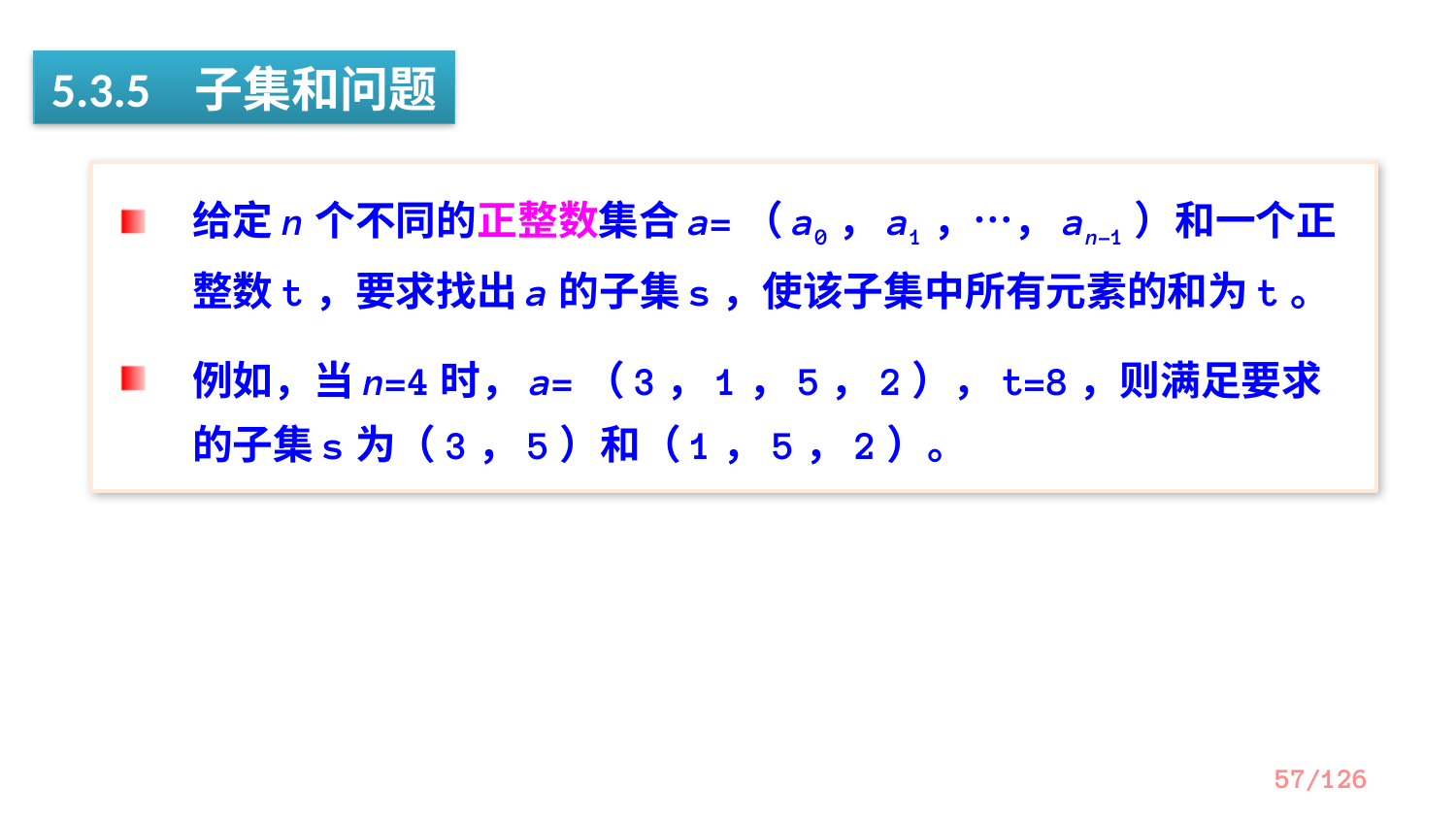

5.3.5   子集和问题
给定n个不同的正整数集合a=（a0，a1，…，an-1）和一个正整数t，要求找出a的子集s，使该子集中所有元素的和为t。
例如，当n=4时，a=（3，1，5，2），t=8，则满足要求的子集s为（3，5）和（1，5，2）。
57/126